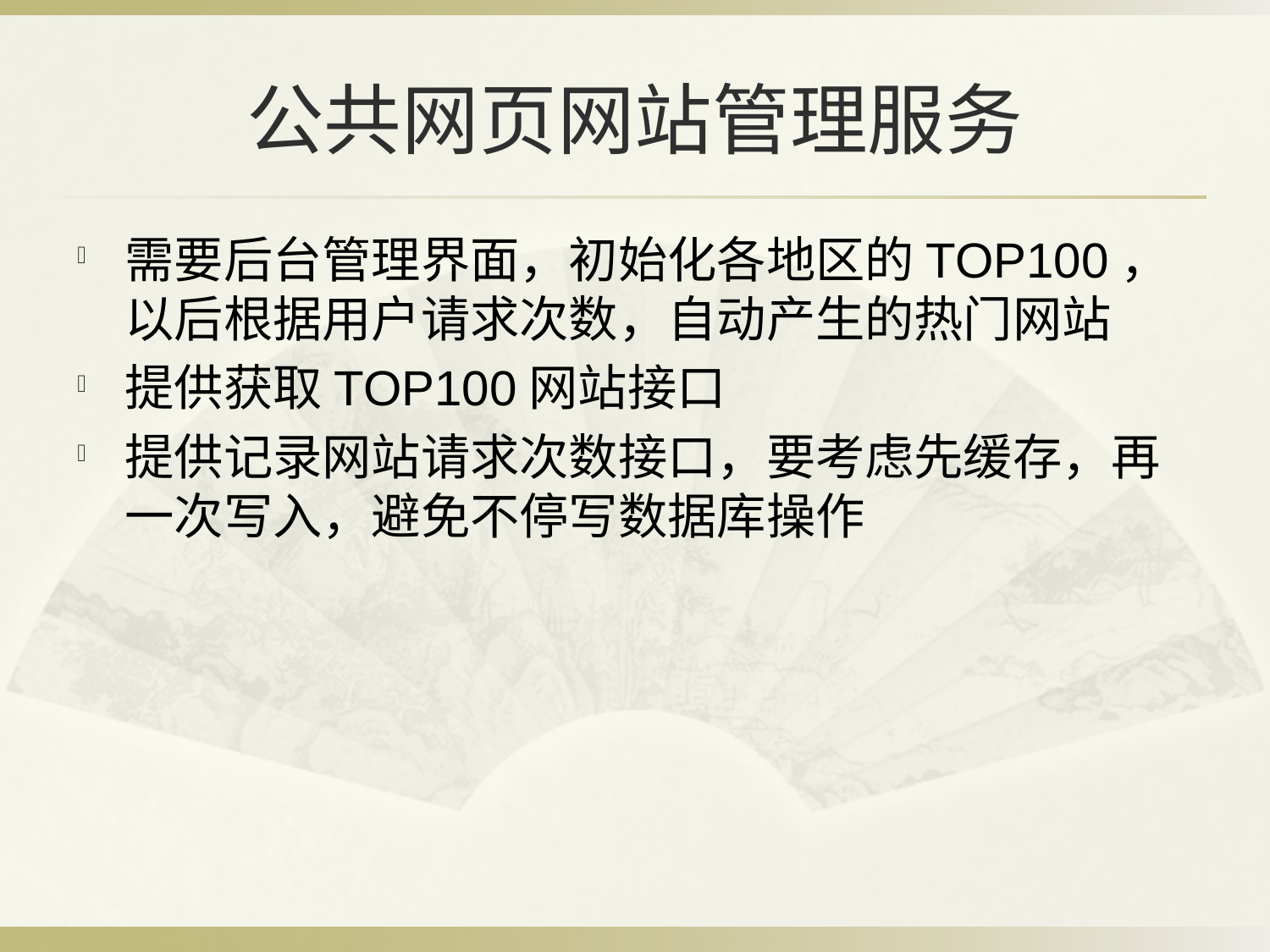

# 公共网页网站管理服务
需要后台管理界面，初始化各地区的TOP100，以后根据用户请求次数，自动产生的热门网站
提供获取TOP100网站接口
提供记录网站请求次数接口，要考虑先缓存，再一次写入，避免不停写数据库操作